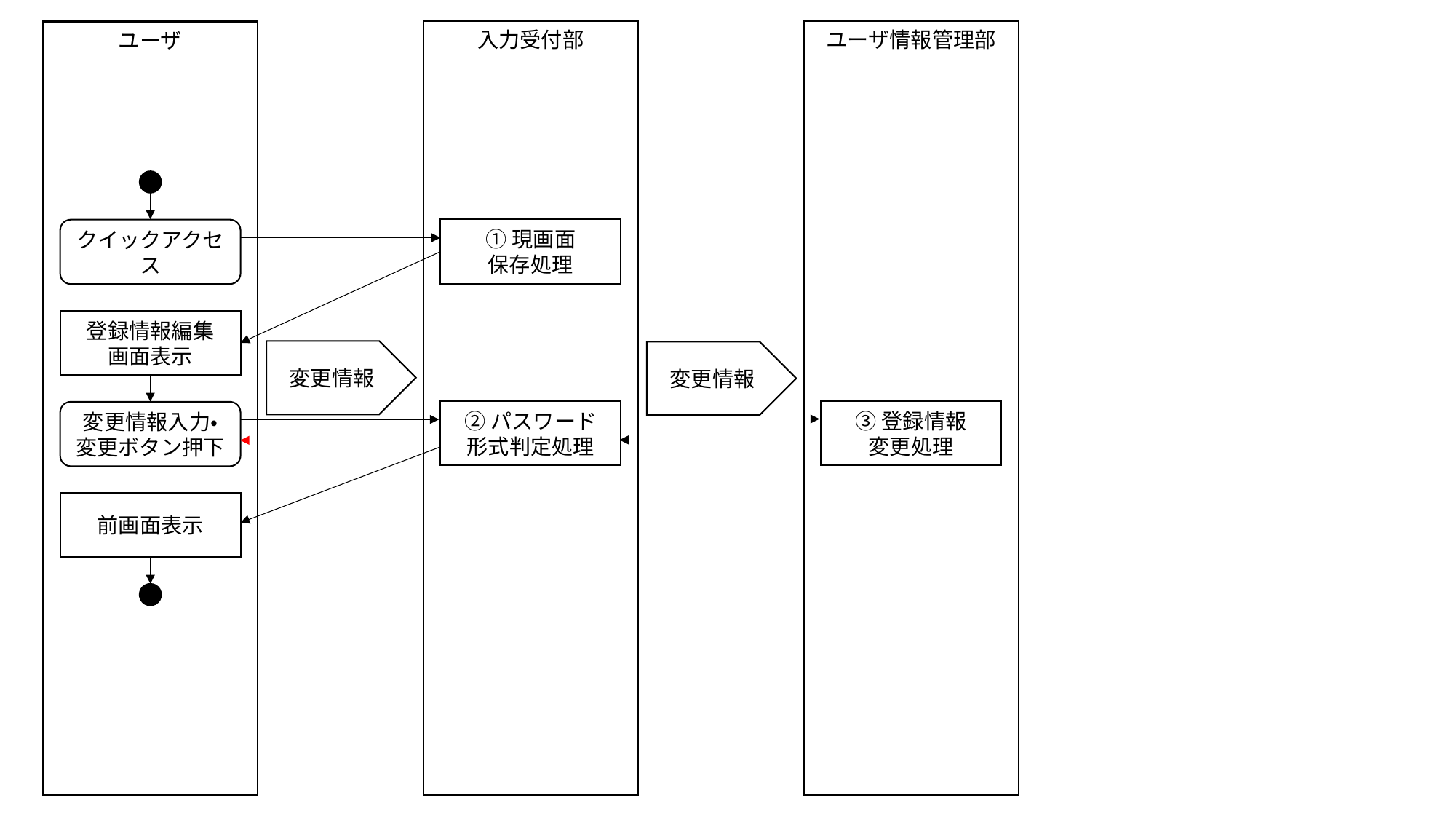

入力受付部
ユーザ情報管理部
ユーザ

①現画面
保存処理
クイックアクセス
登録情報編集
画面表示
変更情報
変更情報
②パスワード
形式判定処理
③登録情報
変更処理
変更情報入力・
変更ボタン押下
前画面表示